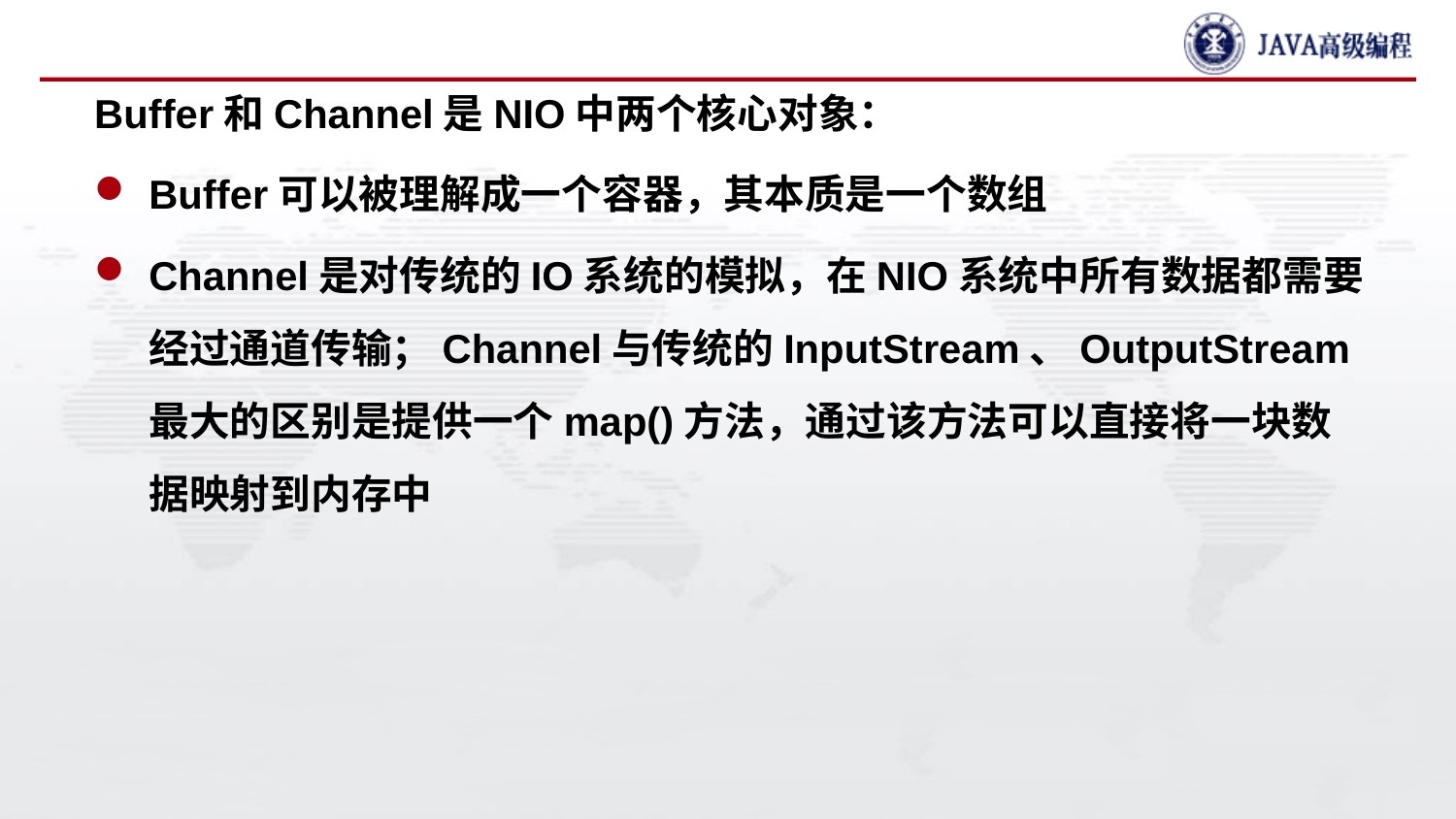

Buffer和Channel是NIO中两个核心对象：
Buffer可以被理解成一个容器，其本质是一个数组
Channel是对传统的IO系统的模拟，在NIO系统中所有数据都需要经过通道传输；Channel与传统的InputStream、OutputStream最大的区别是提供一个map()方法，通过该方法可以直接将一块数据映射到内存中

#